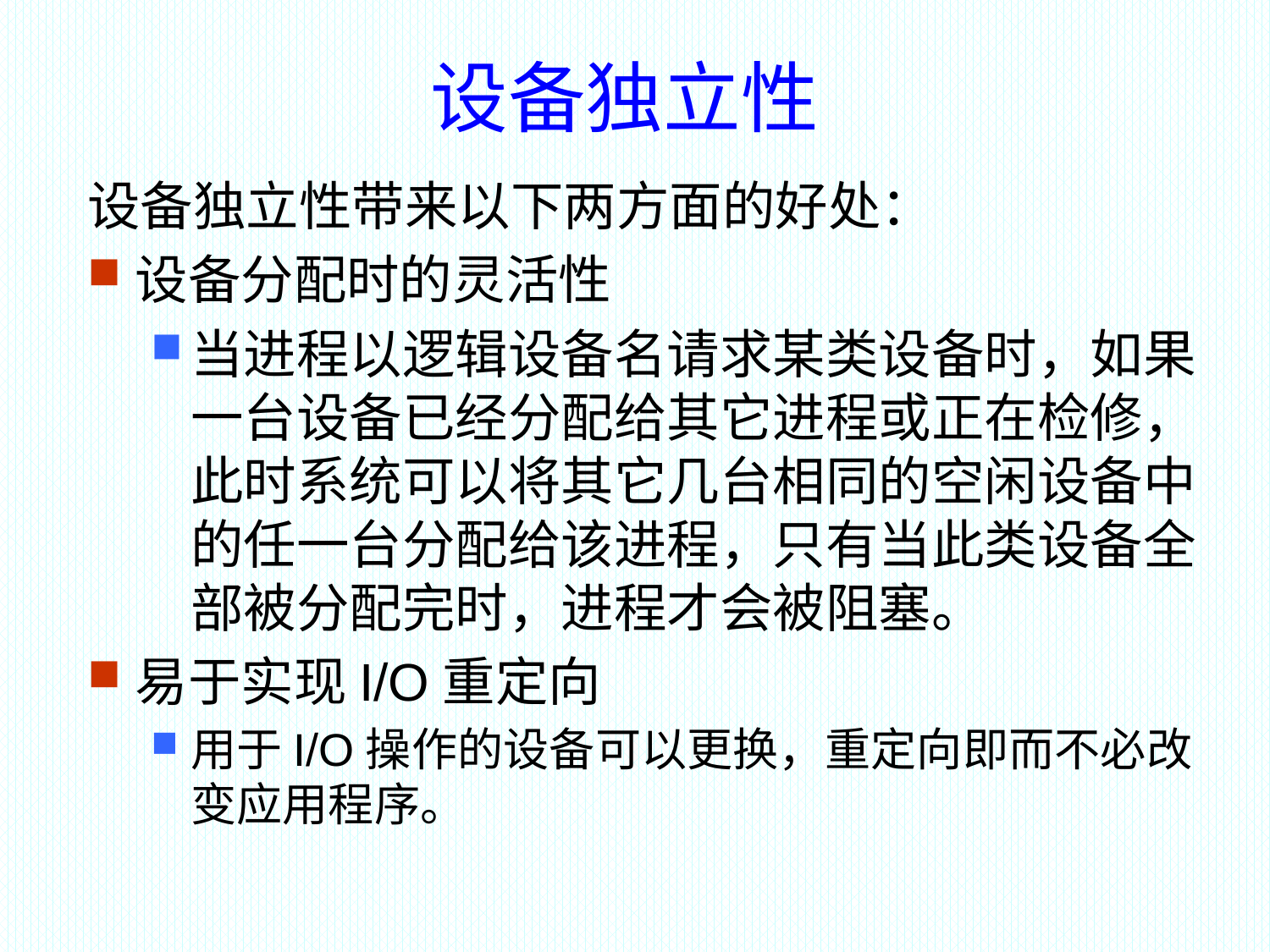

# 设备独立性
设备独立性带来以下两方面的好处：
设备分配时的灵活性
当进程以逻辑设备名请求某类设备时，如果一台设备已经分配给其它进程或正在检修，此时系统可以将其它几台相同的空闲设备中的任一台分配给该进程，只有当此类设备全部被分配完时，进程才会被阻塞。
易于实现I/O重定向
用于I/O操作的设备可以更换，重定向即而不必改变应用程序。